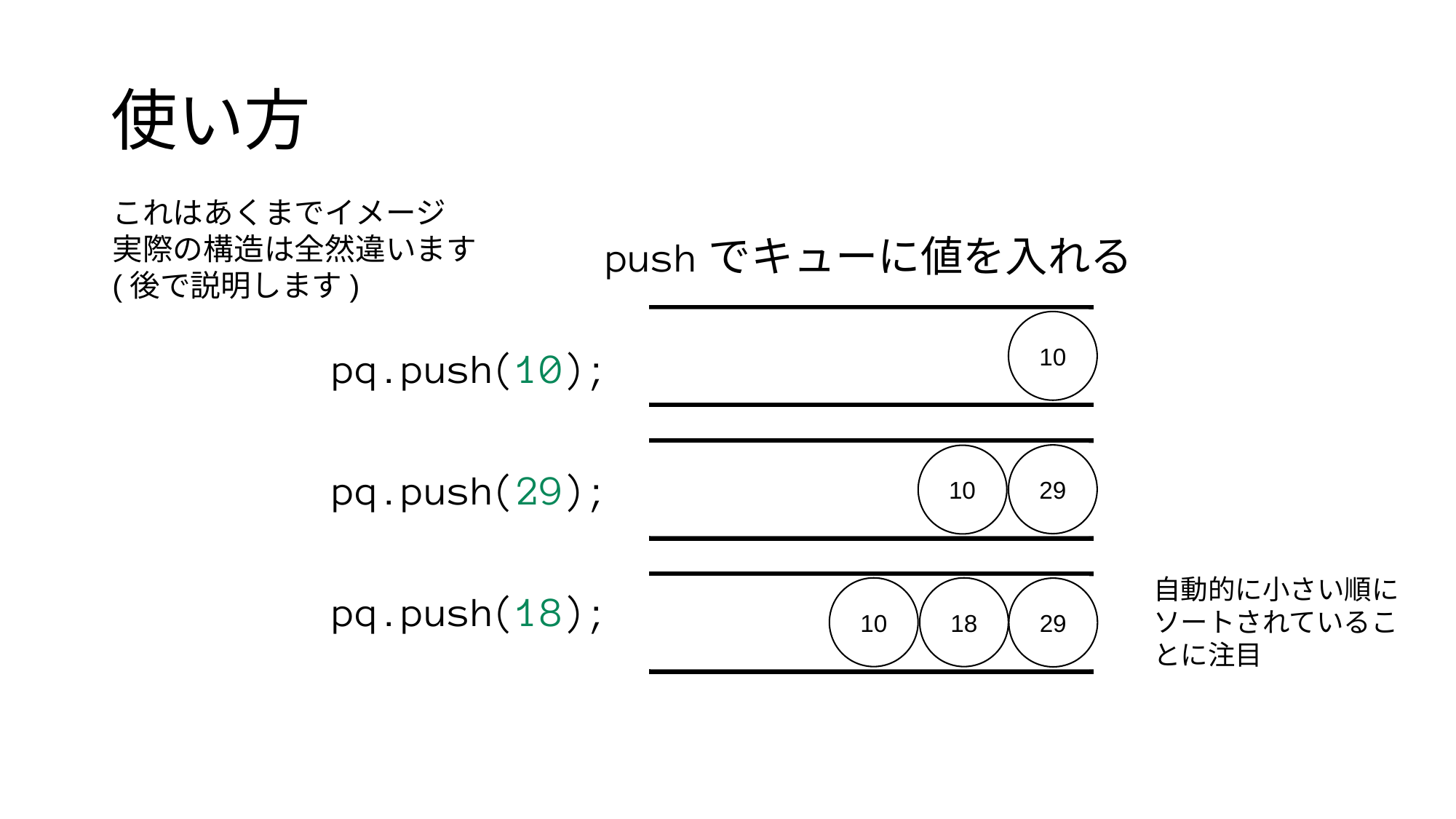

# 使い方
これはあくまでイメージ
実際の構造は全然違います
(後で説明します)
pushでキューに値を入れる

10
pq.push(10);

pq.push(29);

pq.push(18);

29
10
自動的に小さい順にソートされていることに注目

10
18
29